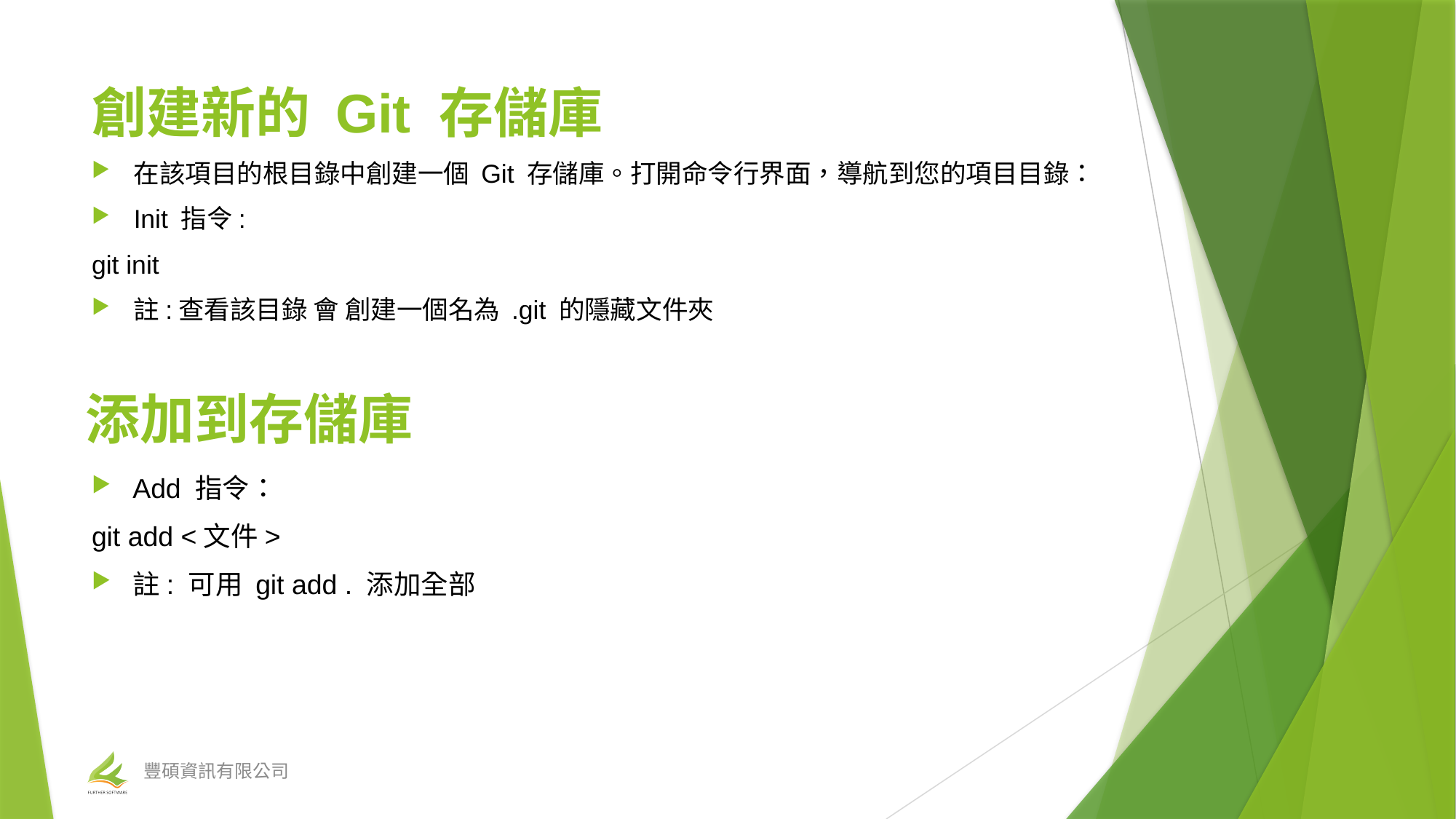

# 創建新的 Git 存儲庫
在該項目的根目錄中創建一個 Git 存儲庫。打開命令行界面，導航到您的項目目錄：
Init 指令:
git init
註:查看該目錄 會 創建一個名為 .git 的隱藏文件夾

添加到存儲庫
Add 指令：
git add <文件>
註: 可用 git add . 添加全部
豐碩資訊有限公司